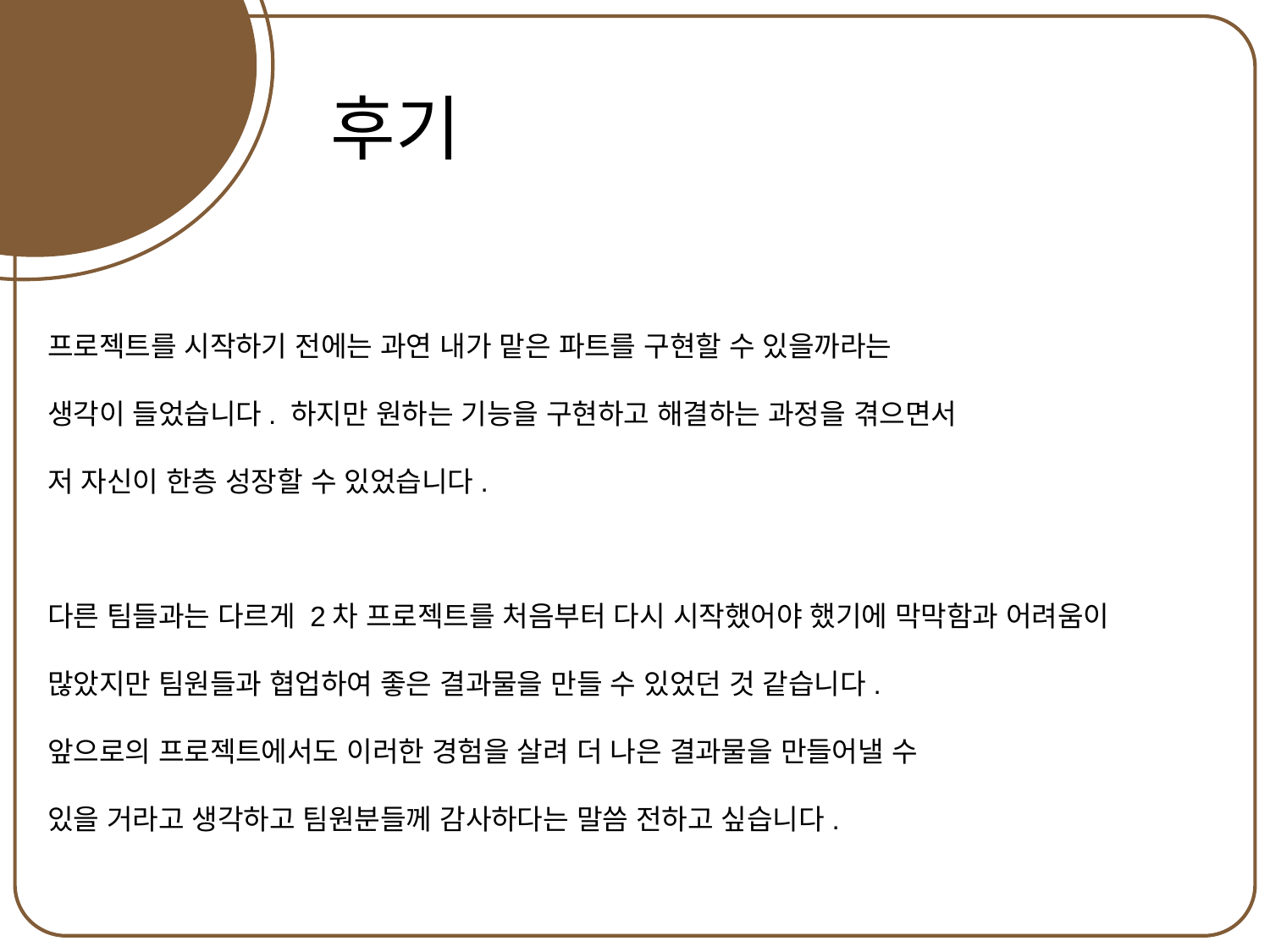

이수연

후기
프로젝트를 시작하기 전에는 과연 내가 맡은 파트를 구현할 수 있을까라는
생각이 들었습니다. 하지만 원하는 기능을 구현하고 해결하는 과정을 겪으면서
저 자신이 한층 성장할 수 있었습니다.

다른 팀들과는 다르게 2차 프로젝트를 처음부터 다시 시작했어야 했기에 막막함과 어려움이 많았지만 팀원들과 협업하여 좋은 결과물을 만들 수 있었던 것 같습니다.
앞으로의 프로젝트에서도 이러한 경험을 살려 더 나은 결과물을 만들어낼 수
있을 거라고 생각하고 팀원분들께 감사하다는 말씀 전하고 싶습니다.